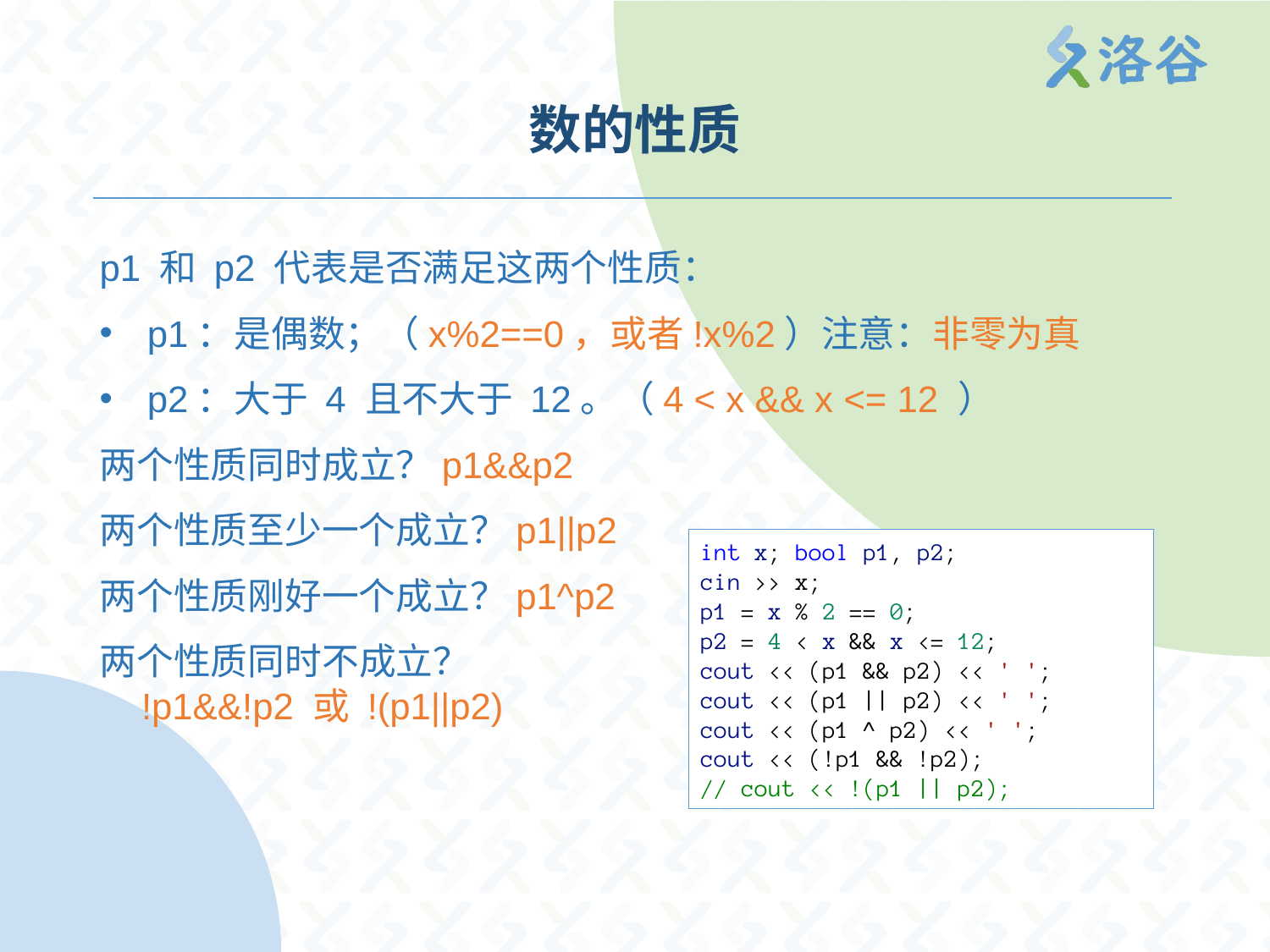

# 数的性质
p1 和 p2 代表是否满足这两个性质：
p1：是偶数；（x%2==0，或者!x%2）注意：非零为真
p2：大于 4 且不大于 12。（4 < x && x <= 12 ）
两个性质同时成立？p1&&p2
两个性质至少一个成立？p1||p2
两个性质刚好一个成立？p1^p2
两个性质同时不成立？
    !p1&&!p2 或 !(p1||p2)
int x; bool p1, p2;
cin >> x;
p1 = x % 2 == 0;
p2 = 4 < x && x <= 12;
cout << (p1 && p2) << ' ';
cout << (p1 || p2) << ' ';
cout << (p1 ^ p2) << ' ';
cout << (!p1 && !p2);
// cout << !(p1 || p2);